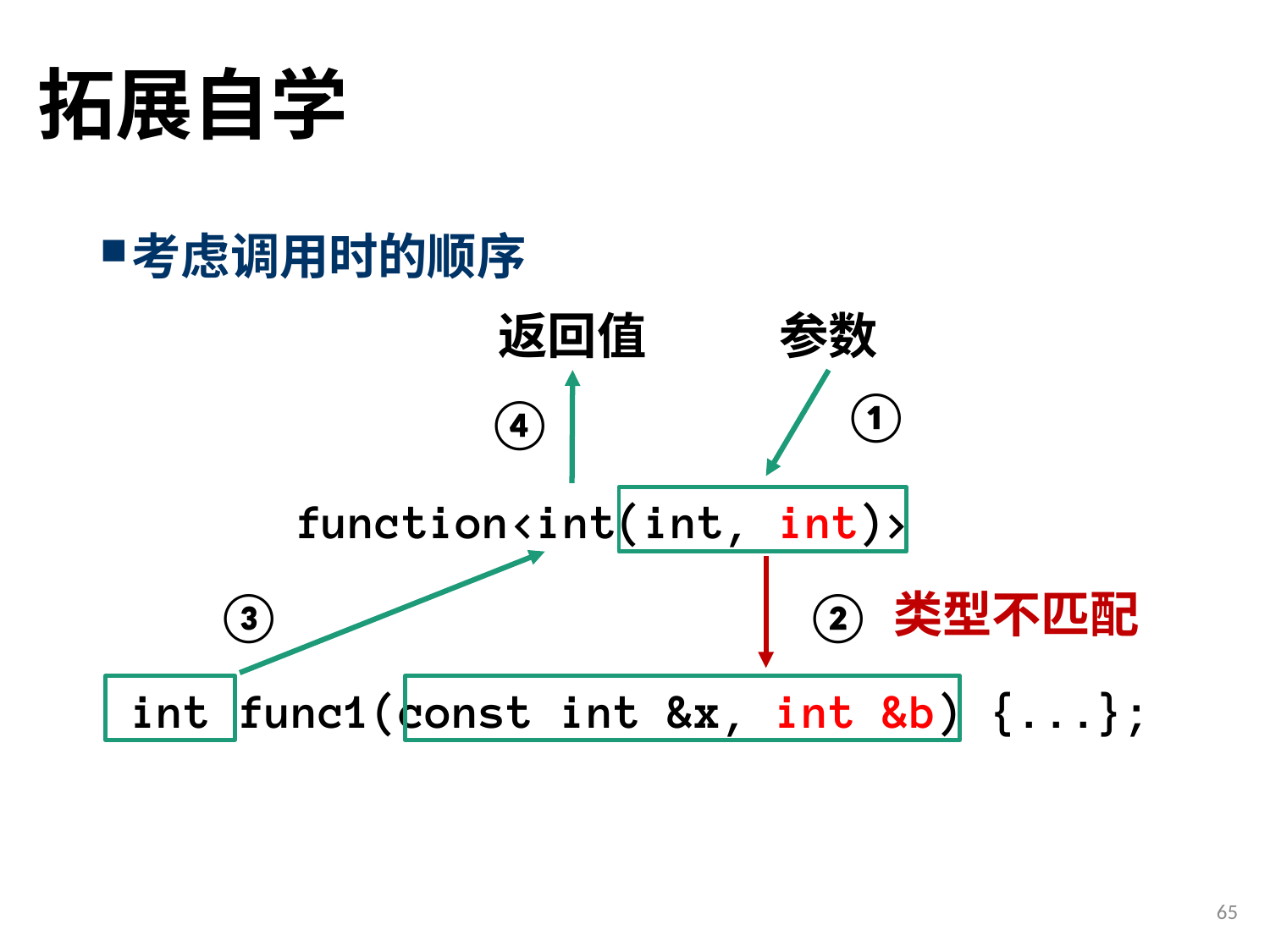

# 拓展自学
考虑调用时的顺序
返回值
参数
①
④
function<int(int, int)>

类型不匹配
③
②
int func1(const int &x, int &b) {...};

65